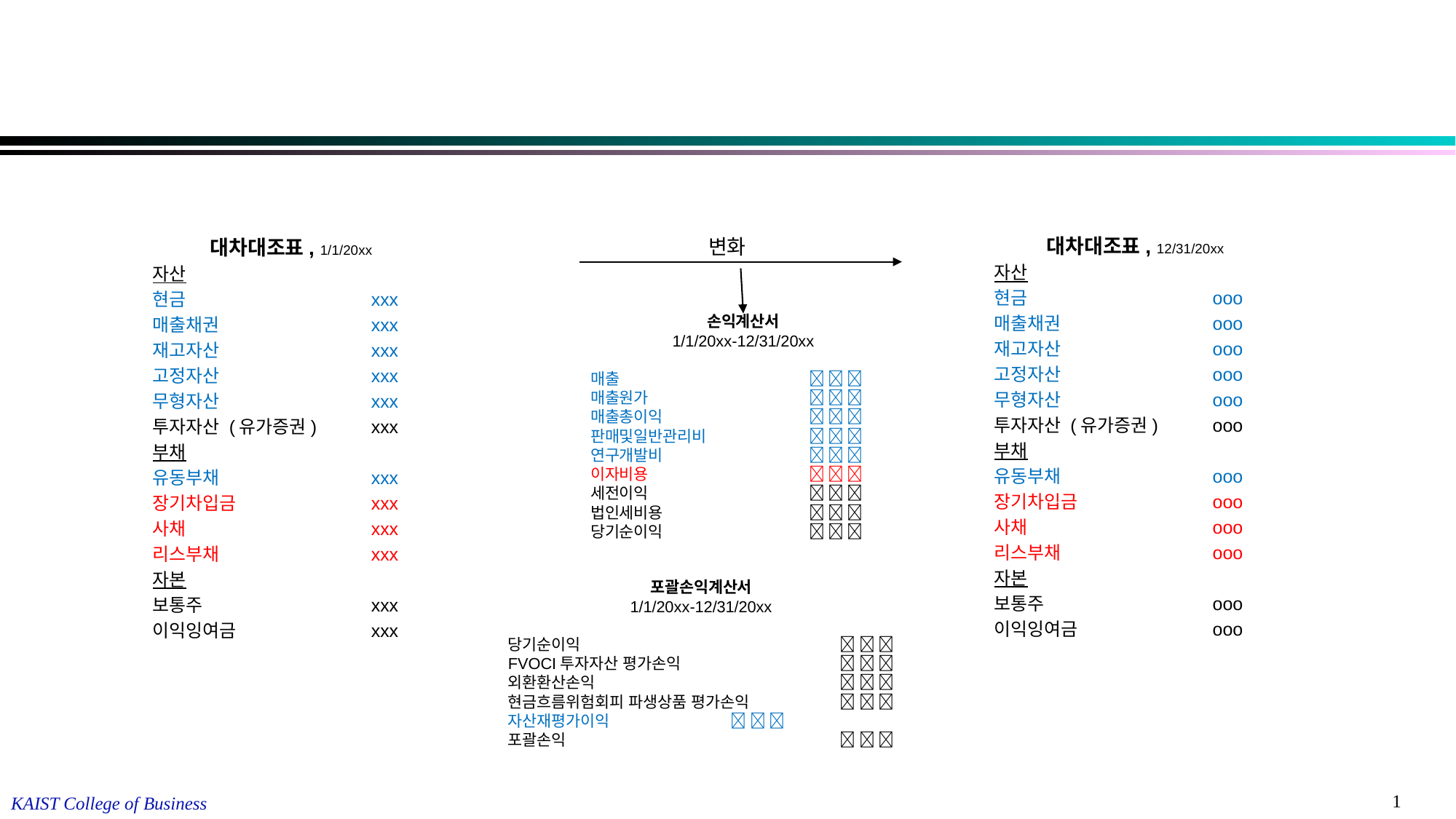

대차대조표, 1/1/20xx
자산
현금		xxx
매출채권		xxx
재고자산		xxx
고정자산		xxx
무형자산		xxx
투자자산 (유가증권)	xxx
부채
유동부채		xxx
장기차입금		xxx
사채		xxx
리스부채		xxx
자본
보통주		xxx
이익잉여금		xxx
변화
대차대조표, 12/31/20xx
자산
현금 		ooo
매출채권 		ooo
재고자산 		ooo
고정자산 		ooo
무형자산 		ooo
투자자산 (유가증권) 	ooo
부채
유동부채 		ooo
장기차입금 		ooo
사채 		ooo
리스부채 		ooo
자본
보통주 		ooo
이익잉여금 		ooo
손익계산서
1/1/20xx-12/31/20xx

매출		Δ Δ Δ
매출원가		Δ Δ Δ
매출총이익		Δ Δ Δ
판매및일반관리비	Δ Δ Δ
연구개발비		Δ Δ Δ
이자비용		Δ Δ Δ
세전이익		Δ Δ Δ
법인세비용		Δ Δ Δ
당기순이익		Δ Δ Δ

포괄손익계산서
1/1/20xx-12/31/20xx

당기순이익			 Δ Δ Δ
FVOCI투자자산 평가손익		 Θ Θ Θ
외환환산손익			 Θ Θ Θ
현금흐름위험회피 파생상품 평가손익	 Θ Θ Θ
자산재평가이익		 Θ Θ Θ
포괄손익			 Θ Θ Θ